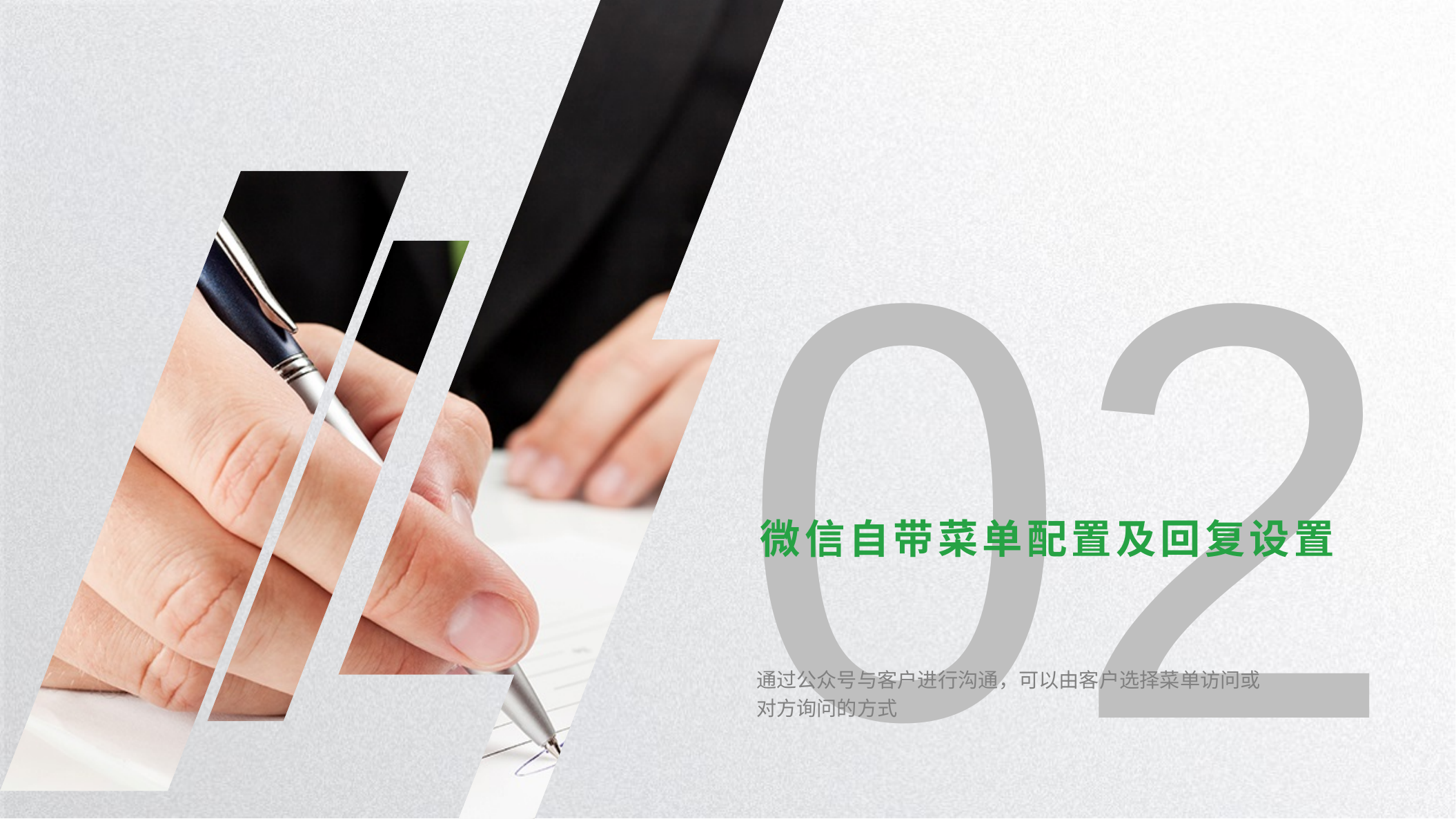

02
微信自带菜单配置及回复设置
通过公众号与客户进行沟通，可以由客户选择菜单访问或对方询问的方式